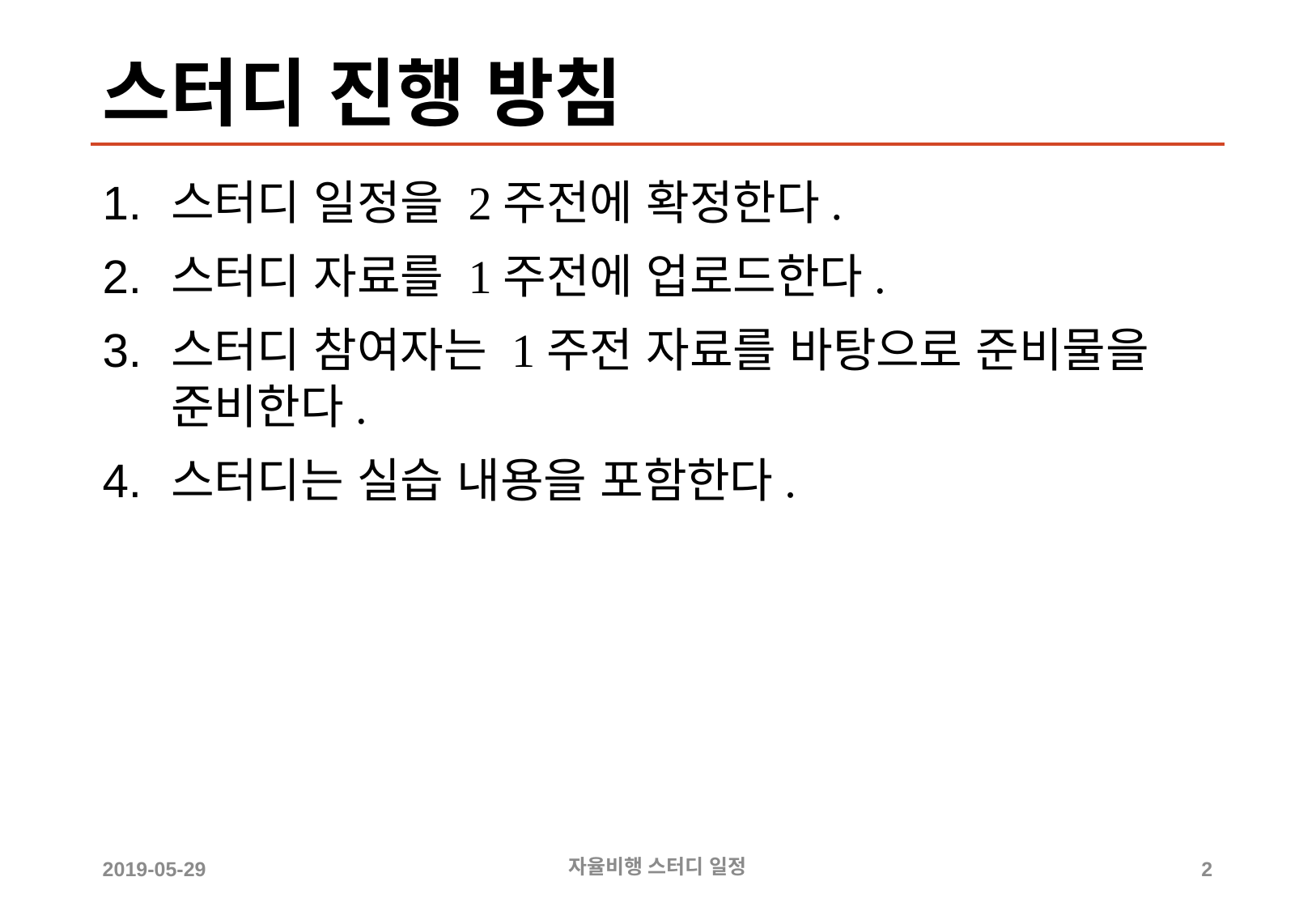

# 스터디 진행 방침
스터디 일정을 2주전에 확정한다.
스터디 자료를 1주전에 업로드한다.
스터디 참여자는 1주전 자료를 바탕으로 준비물을 준비한다.
스터디는 실습 내용을 포함한다.
2019-05-29
자율비행 스터디 일정
2